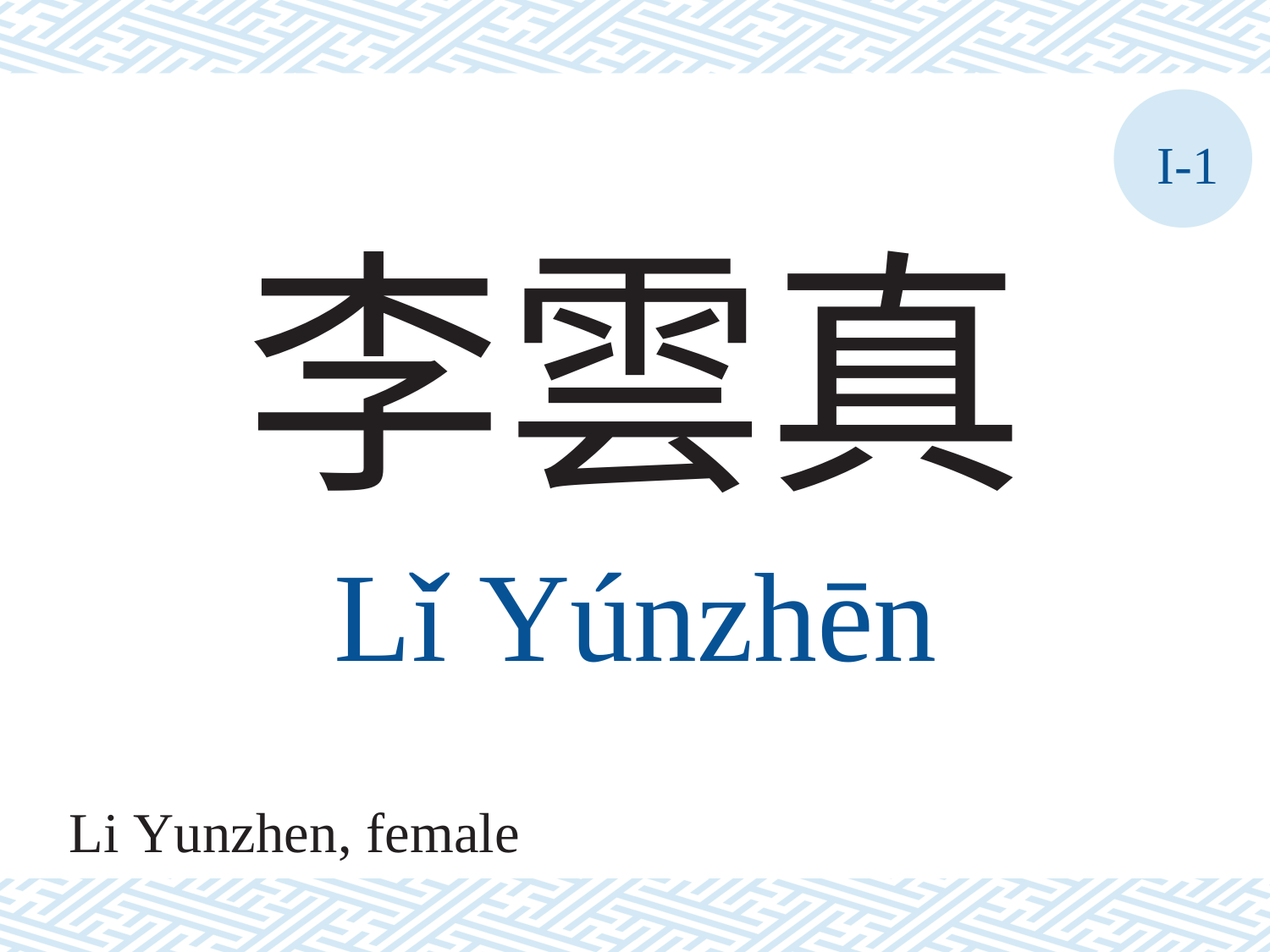

I-1
李雲真
Lǐ Yúnzhēn
Li Yunzhen, female